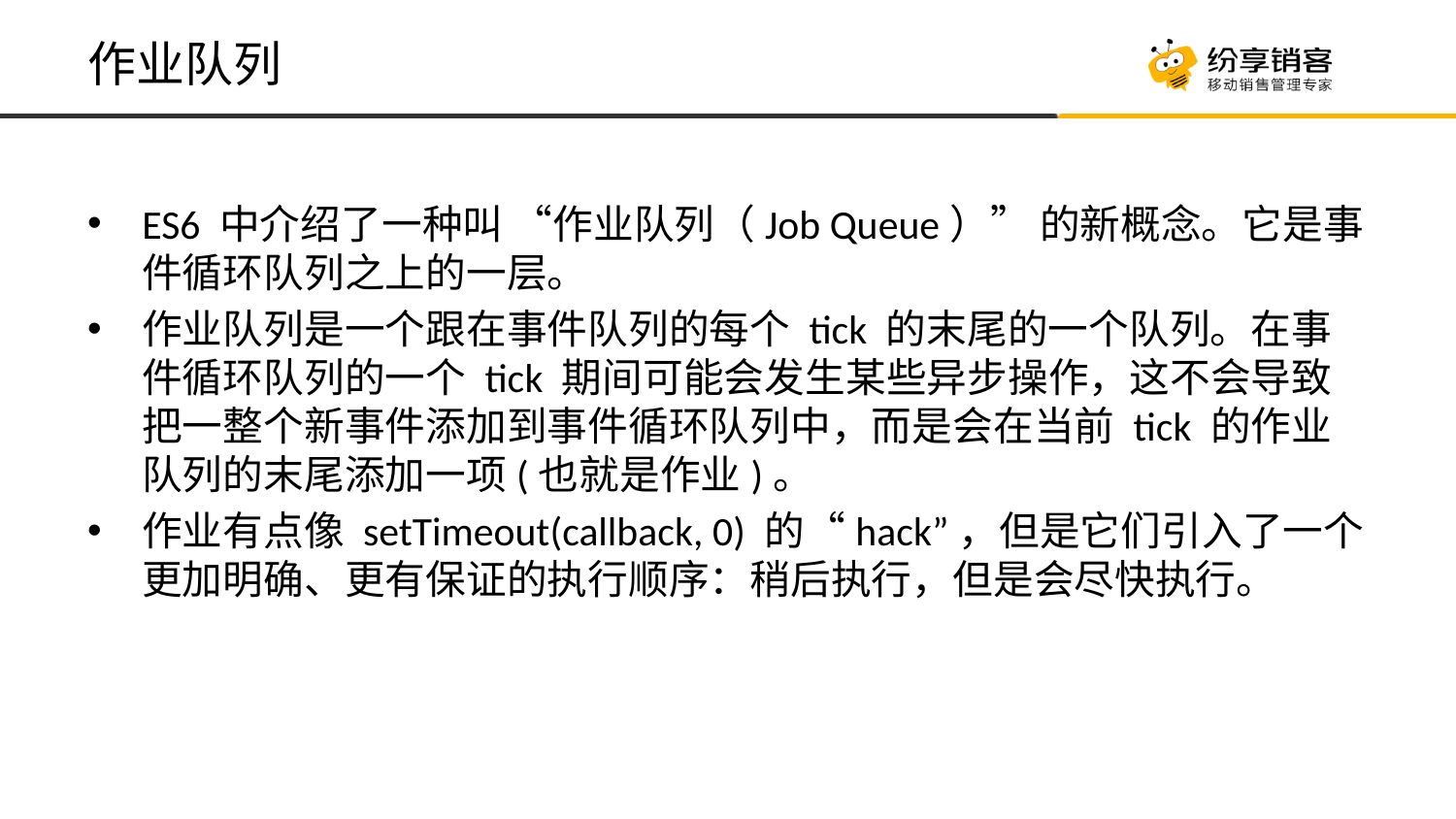

# 作业队列
ES6 中介绍了一种叫 “作业队列（Job Queue）” 的新概念。它是事件循环队列之上的一层。
作业队列是一个跟在事件队列的每个 tick 的末尾的一个队列。在事件循环队列的一个 tick 期间可能会发生某些异步操作，这不会导致把一整个新事件添加到事件循环队列中，而是会在当前 tick 的作业队列的末尾添加一项(也就是作业)。
作业有点像 setTimeout(callback, 0) 的“hack”，但是它们引入了一个更加明确、更有保证的执行顺序：稍后执行，但是会尽快执行。